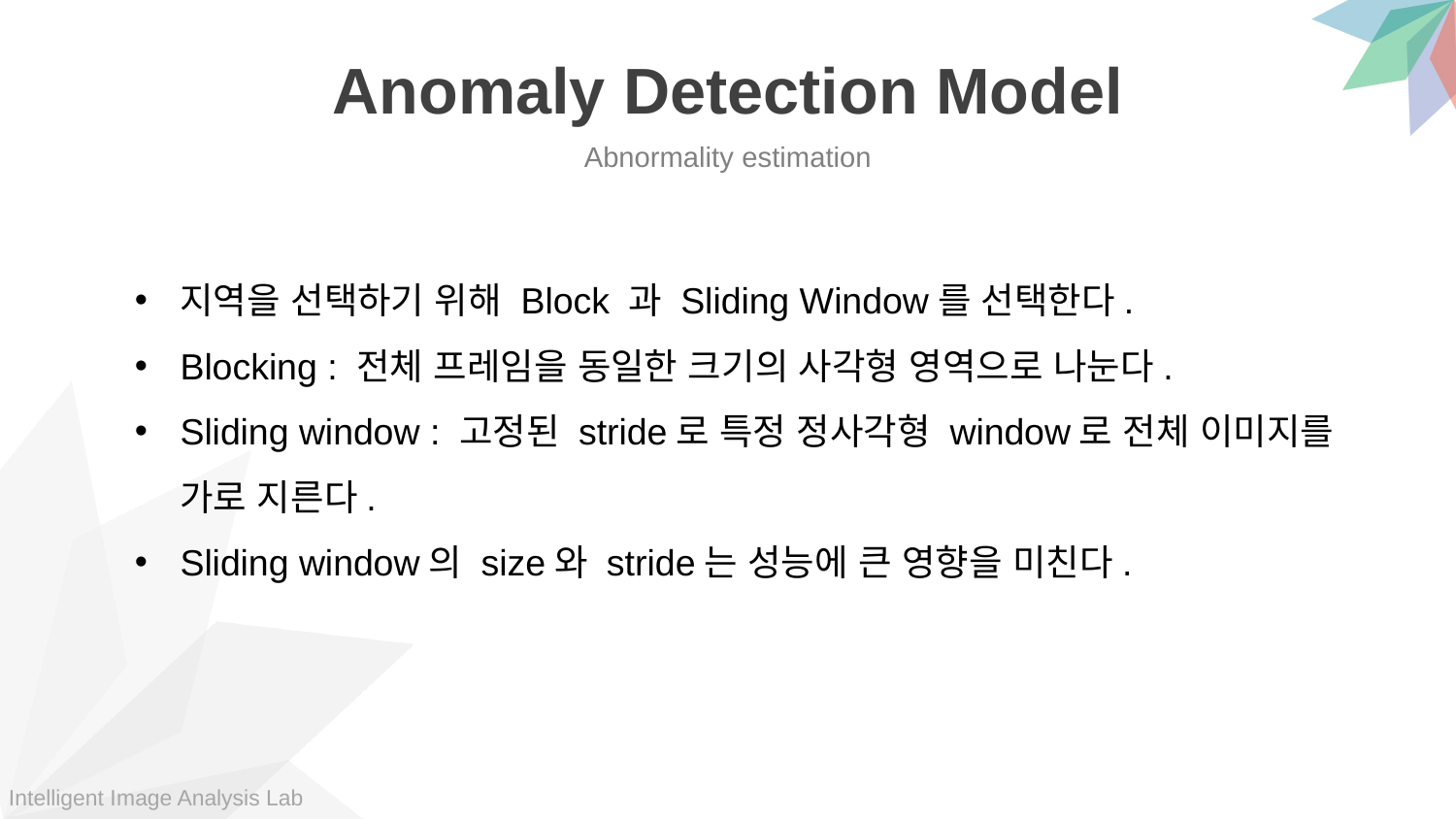

Anomaly Detection Model
Abnormality estimation
지역을 선택하기 위해 Block 과 Sliding Window를 선택한다.
Blocking : 전체 프레임을 동일한 크기의 사각형 영역으로 나눈다.
Sliding window : 고정된 stride로 특정 정사각형 window로 전체 이미지를 가로 지른다.
Sliding window의 size와 stride는 성능에 큰 영향을 미친다.